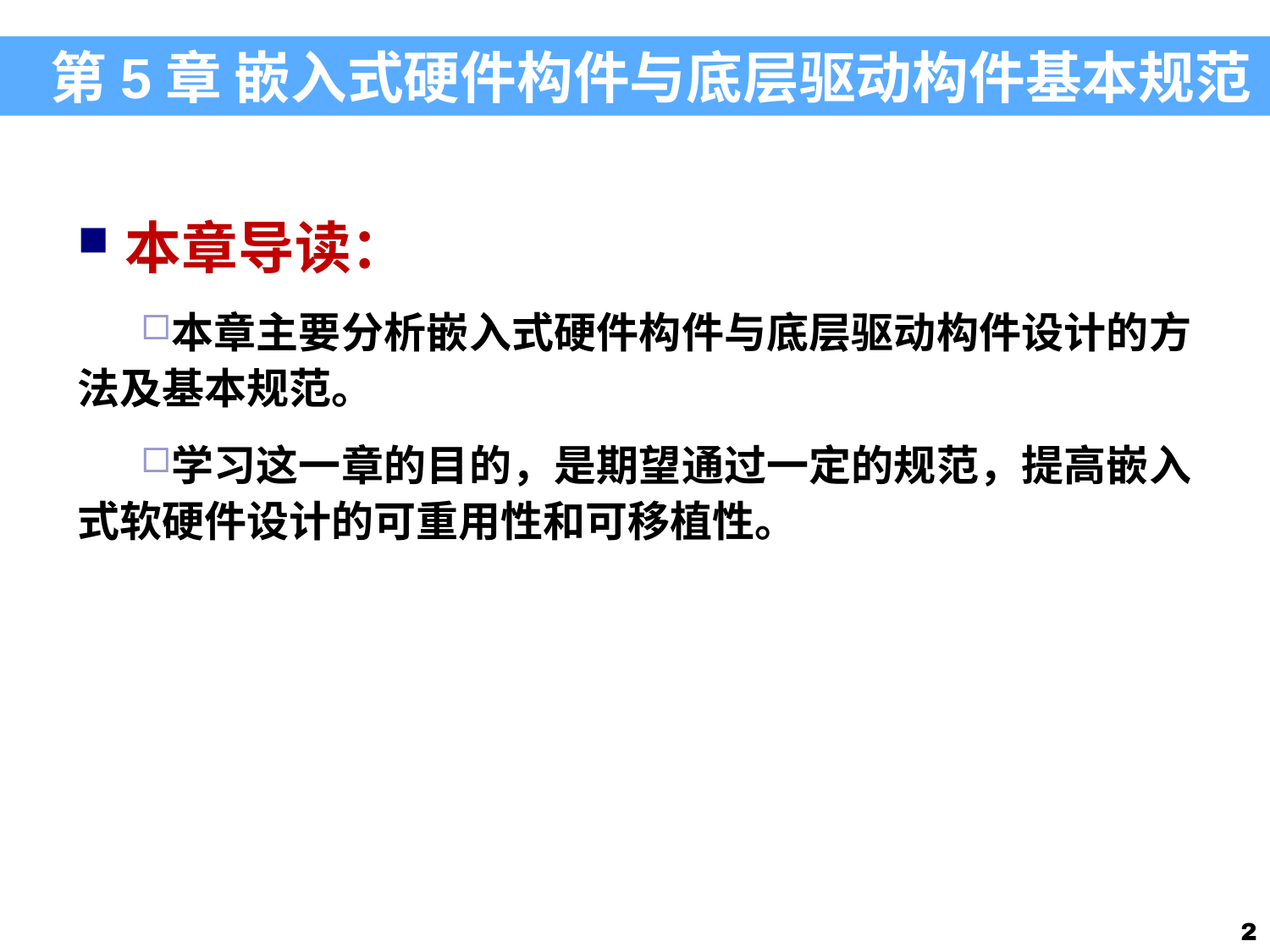

第5章 嵌入式硬件构件与底层驱动构件基本规范
本章导读：
本章主要分析嵌入式硬件构件与底层驱动构件设计的方法及基本规范。
学习这一章的目的，是期望通过一定的规范，提高嵌入式软硬件设计的可重用性和可移植性。
2